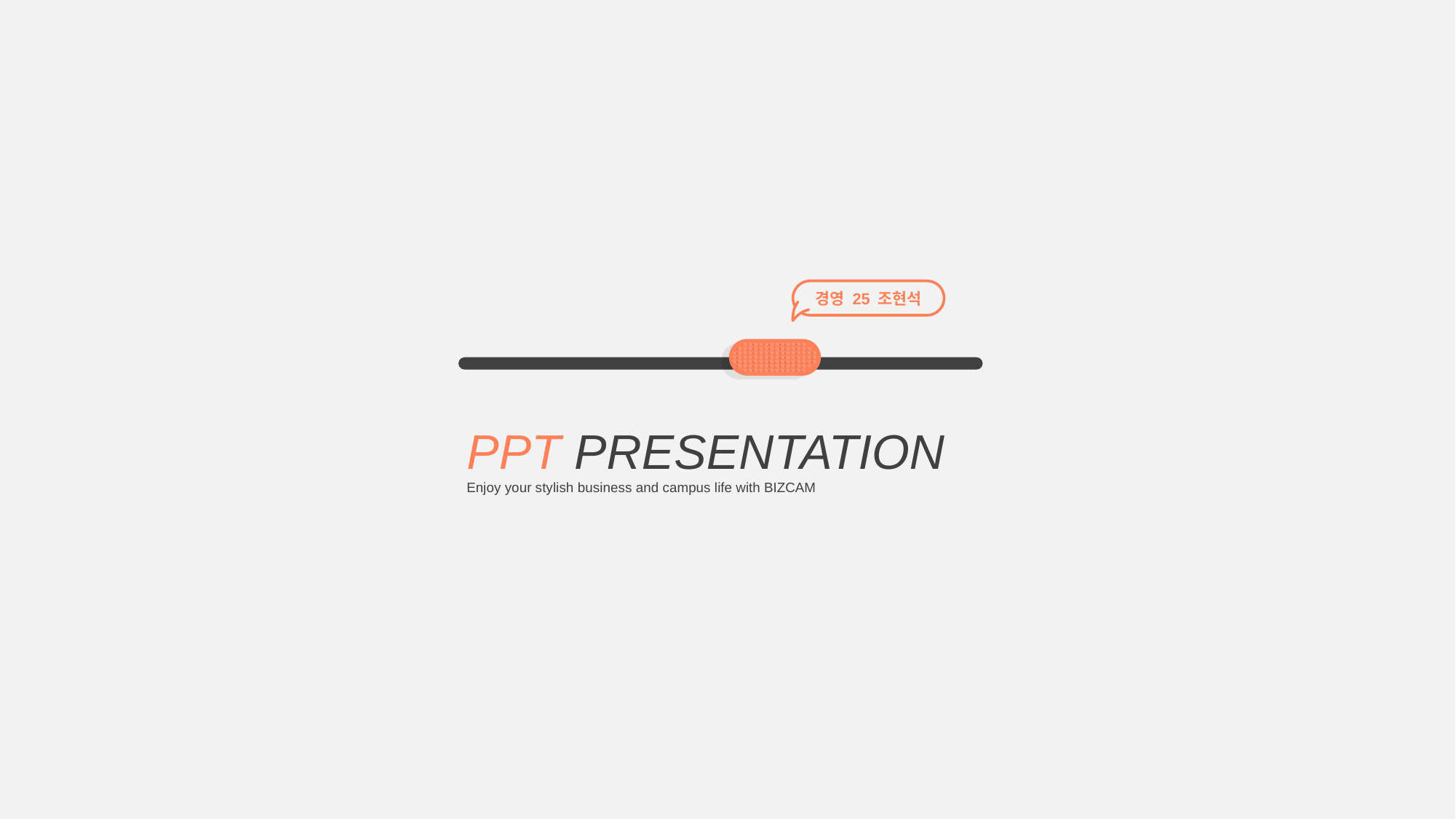

경영 25 조현석

PPT PRESENTATION
Enjoy your stylish business and campus life with BIZCAM